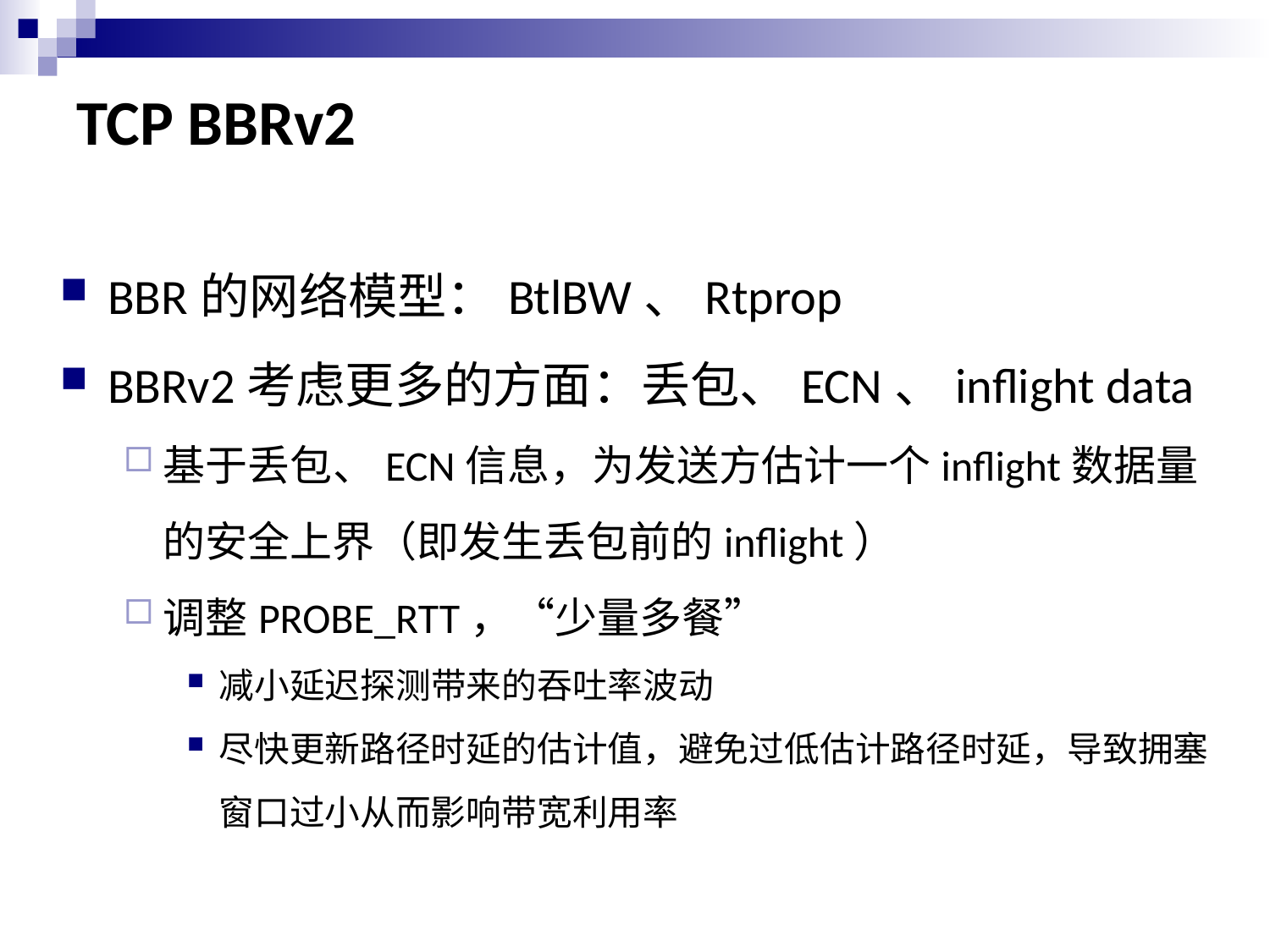

# TCP BBRv2
BBR的网络模型：BtlBW、Rtprop
BBRv2考虑更多的方面：丢包、ECN、inflight data
基于丢包、ECN信息，为发送方估计一个inflight数据量的安全上界（即发生丢包前的inflight）
调整PROBE_RTT，“少量多餐”
减小延迟探测带来的吞吐率波动
尽快更新路径时延的估计值，避免过低估计路径时延，导致拥塞窗口过小从而影响带宽利用率
39